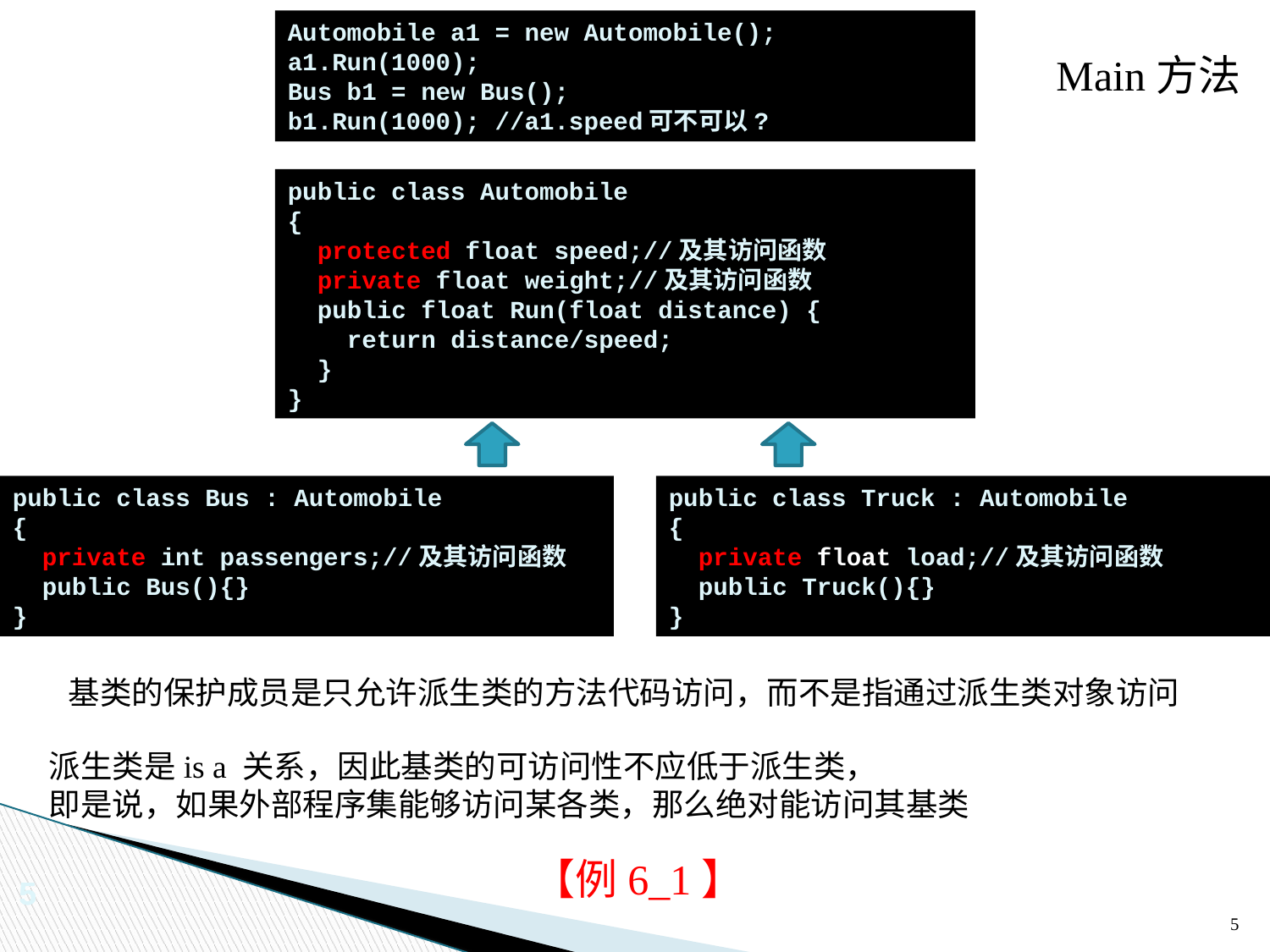

Automobile a1 = new Automobile();
a1.Run(1000);
Bus b1 = new Bus();
b1.Run(1000); //a1.speed可不可以?
Main方法
public class Automobile
{
  protected float speed;//及其访问函数
  private float weight;//及其访问函数
  public float Run(float distance) {
    return distance/speed;
  }
}

public class Bus : Automobile
{
  private int passengers;//及其访问函数
  public Bus(){}
}
public class Truck : Automobile
{
  private float load;//及其访问函数
  public Truck(){}
}
基类的保护成员是只允许派生类的方法代码访问，而不是指通过派生类对象访问
派生类是is a 关系，因此基类的可访问性不应低于派生类，
即是说，如果外部程序集能够访问某各类，那么绝对能访问其基类
【例6_1】
5